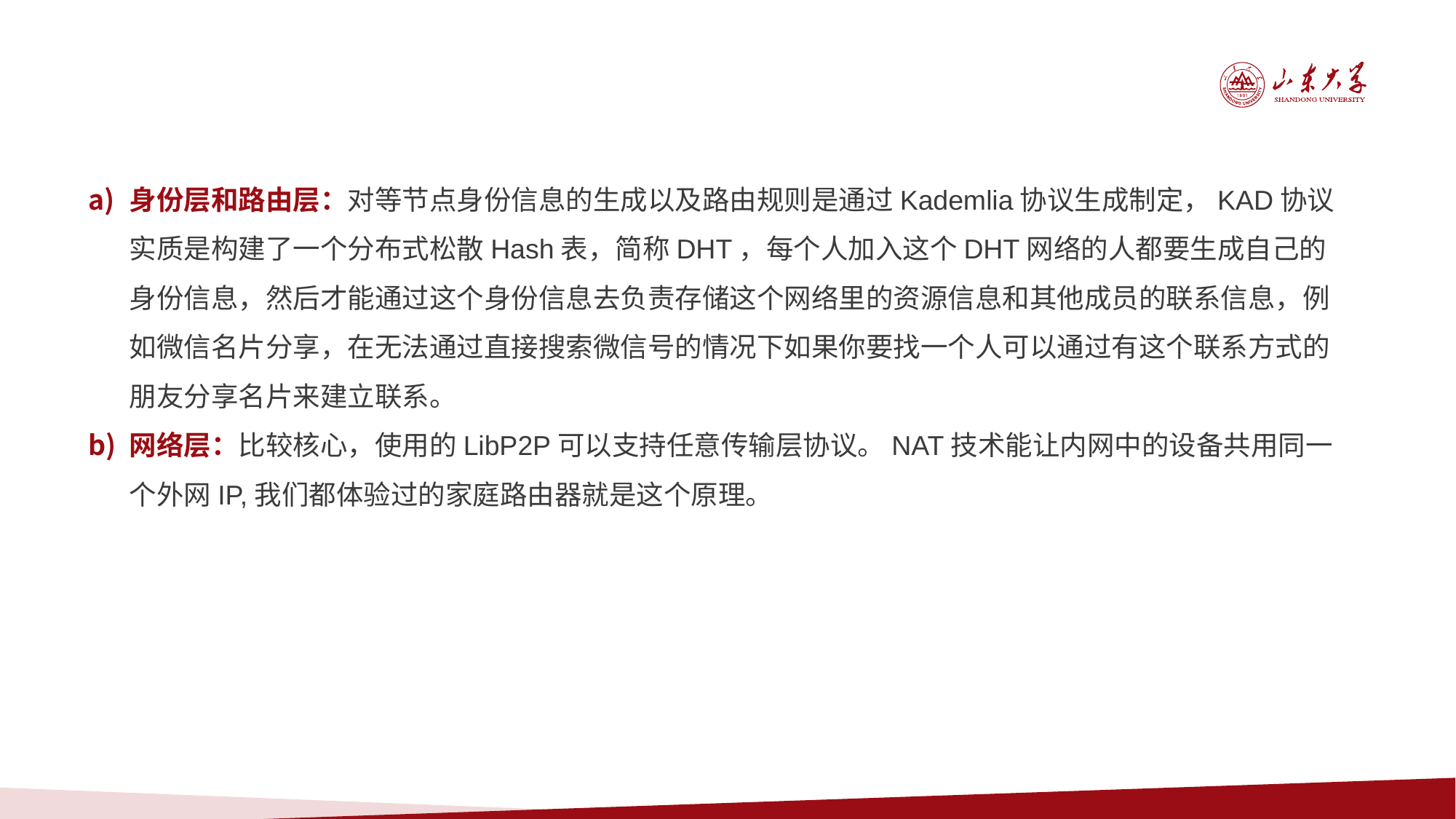

身份层和路由层：对等节点身份信息的生成以及路由规则是通过Kademlia协议生成制定，KAD协议实质是构建了一个分布式松散Hash表，简称DHT，每个人加入这个DHT网络的人都要生成自己的身份信息，然后才能通过这个身份信息去负责存储这个网络里的资源信息和其他成员的联系信息，例如微信名片分享，在无法通过直接搜索微信号的情况下如果你要找一个人可以通过有这个联系方式的朋友分享名片来建立联系。
网络层：比较核心，使用的LibP2P可以支持任意传输层协议。NAT技术能让内网中的设备共用同一个外网IP,我们都体验过的家庭路由器就是这个原理。